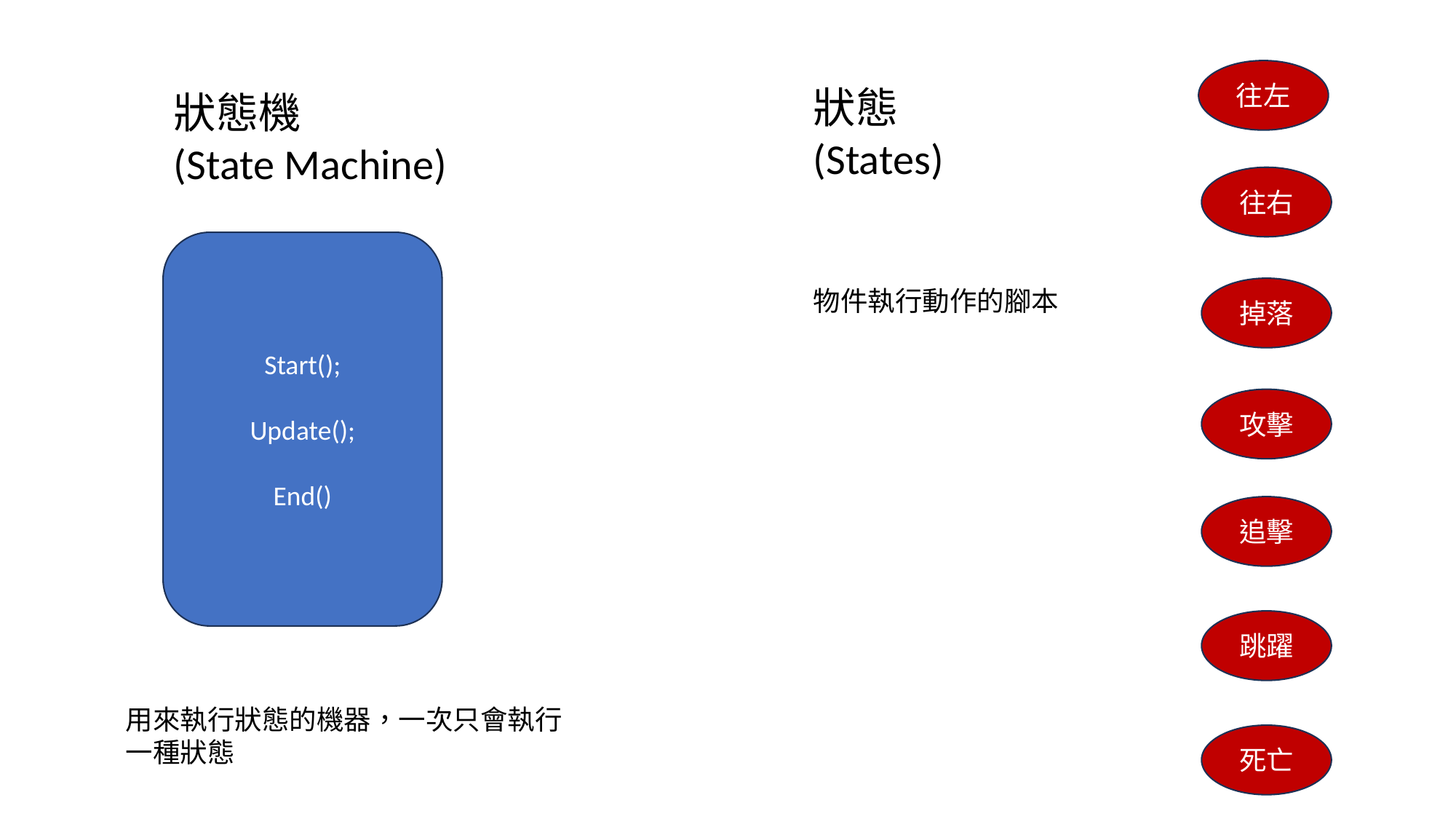

往左
狀態
(States)
狀態機
(State Machine)
往右

Start();

Update();

End()

物件執行動作的腳本
掉落
攻擊
追擊
跳躍
用來執行狀態的機器，一次只會執行一種狀態
死亡